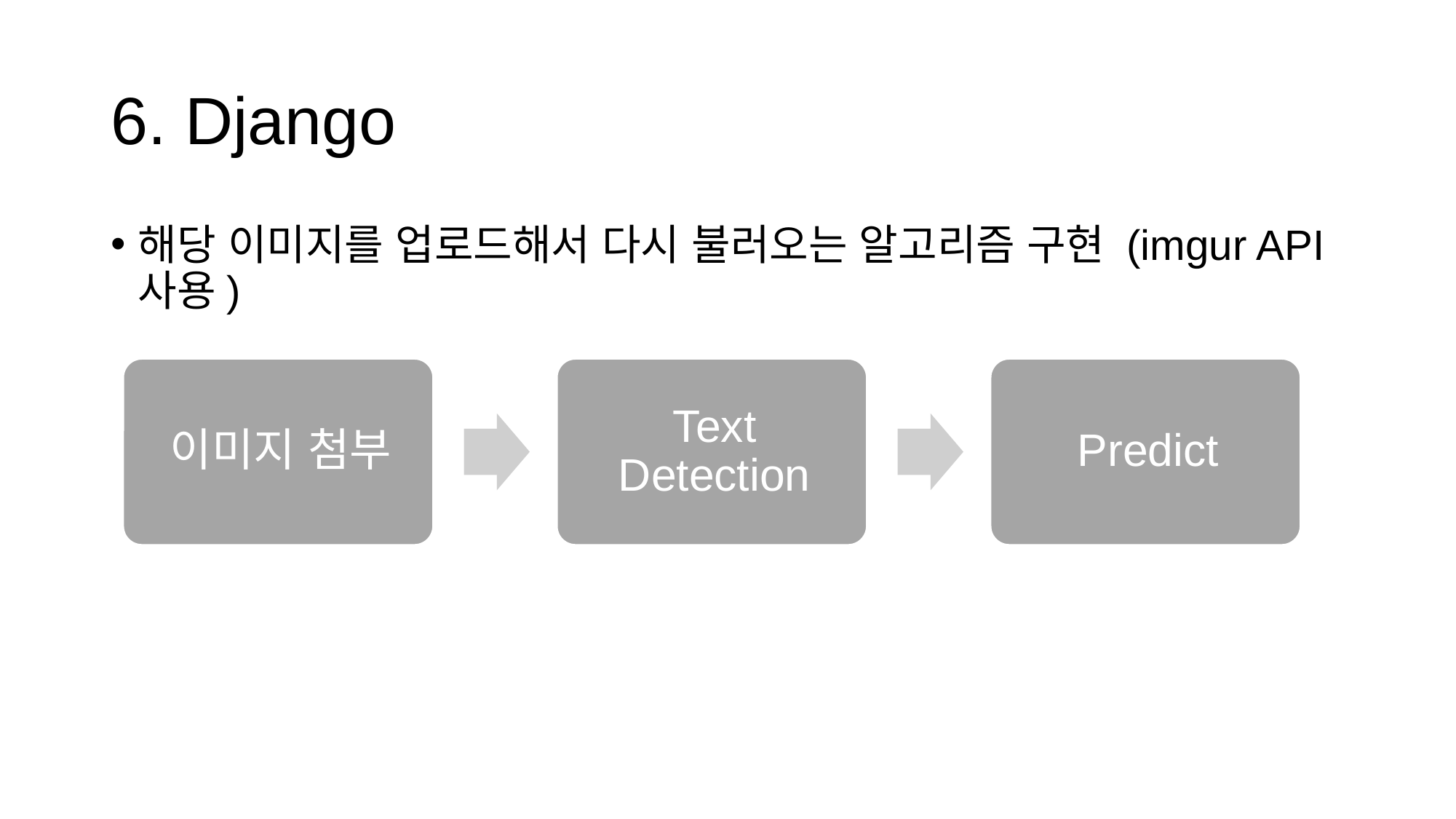

# 6. Django
이미지 첨부

Text Detection

Predict
해당 이미지를 업로드해서 다시 불러오는 알고리즘 구현 (imgur API 사용)